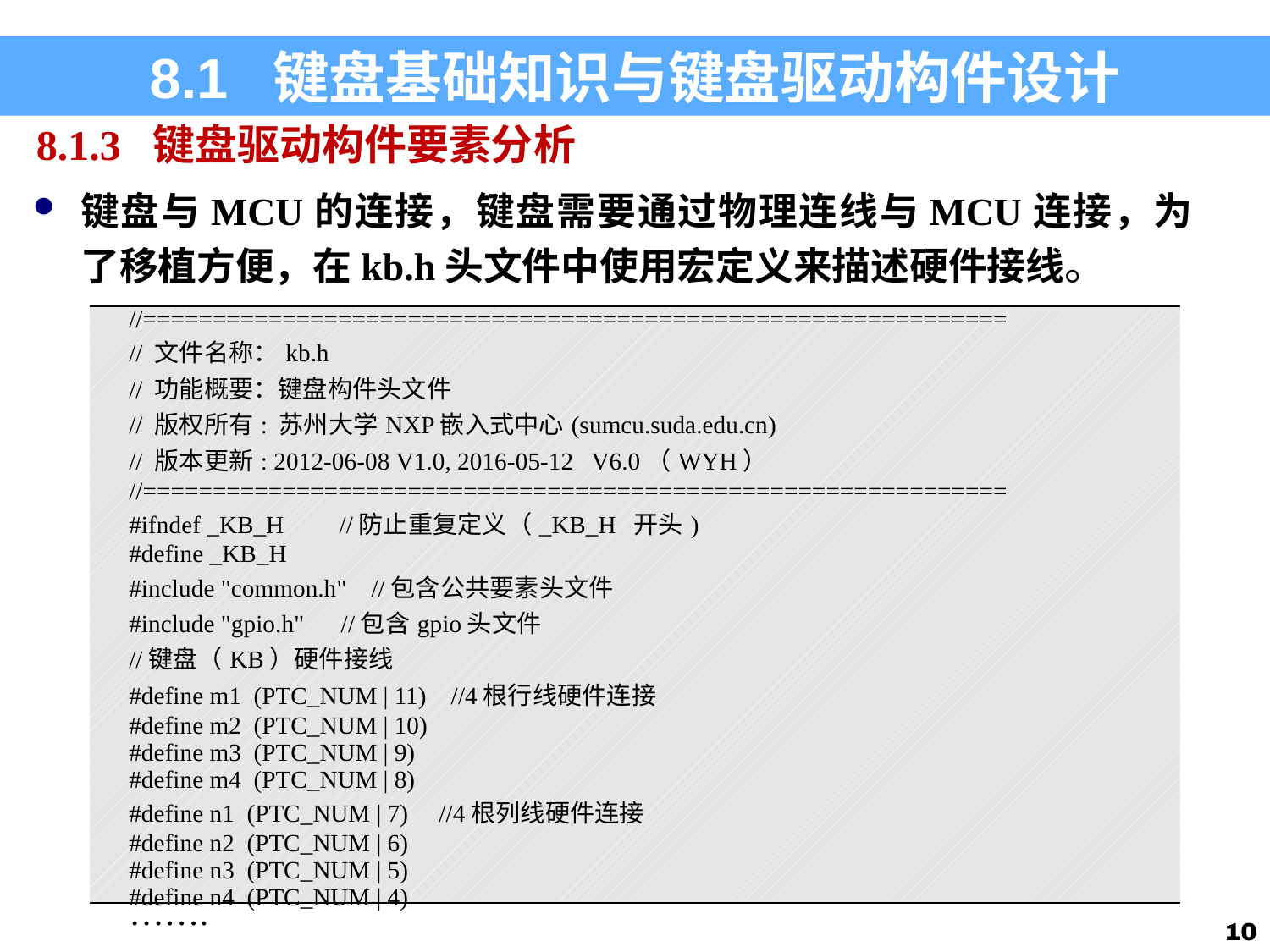

8.1  键盘基础知识与键盘驱动构件设计
8.1.3  键盘驱动构件要素分析
键盘与MCU的连接，键盘需要通过物理连线与MCU连接，为了移植方便，在kb.h头文件中使用宏定义来描述硬件接线。
| //============================================================== // 文件名称：kb.h // 功能概要：键盘构件头文件 // 版权所有: 苏州大学NXP嵌入式中心(sumcu.suda.edu.cn) // 版本更新: 2012-06-08 V1.0, 2016-05-12 V6.0（WYH） //============================================================== #ifndef \_KB\_H //防止重复定义（\_KB\_H 开头) #define \_KB\_H #include "common.h" //包含公共要素头文件 #include "gpio.h" //包含gpio头文件 //键盘（KB）硬件接线 #define m1 (PTC\_NUM | 11) //4根行线硬件连接 #define m2 (PTC\_NUM | 10) #define m3 (PTC\_NUM | 9) #define m4 (PTC\_NUM | 8) #define n1 (PTC\_NUM | 7) //4根列线硬件连接 #define n2 (PTC\_NUM | 6) #define n3 (PTC\_NUM | 5) #define n4 (PTC\_NUM | 4) ……. |
| --- |
10